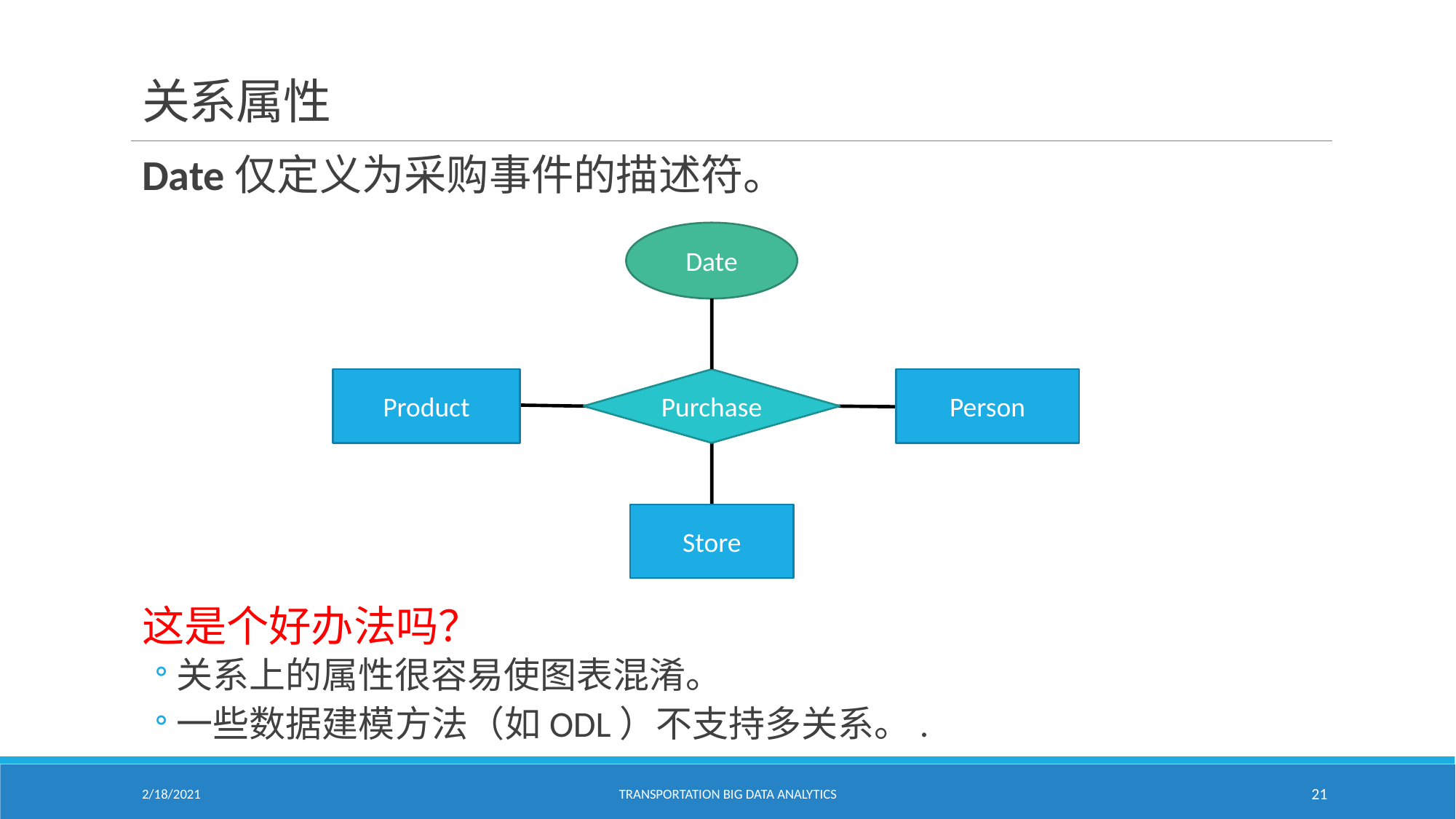

# 关系属性
Date仅定义为采购事件的描述符。
Date

Product
Purchase
Person

Store
这是个好办法吗？
关系上的属性很容易使图表混淆。
一些数据建模方法（如ODL）不支持多关系。.
2/18/2021
Transportation Big Data Analytics
21